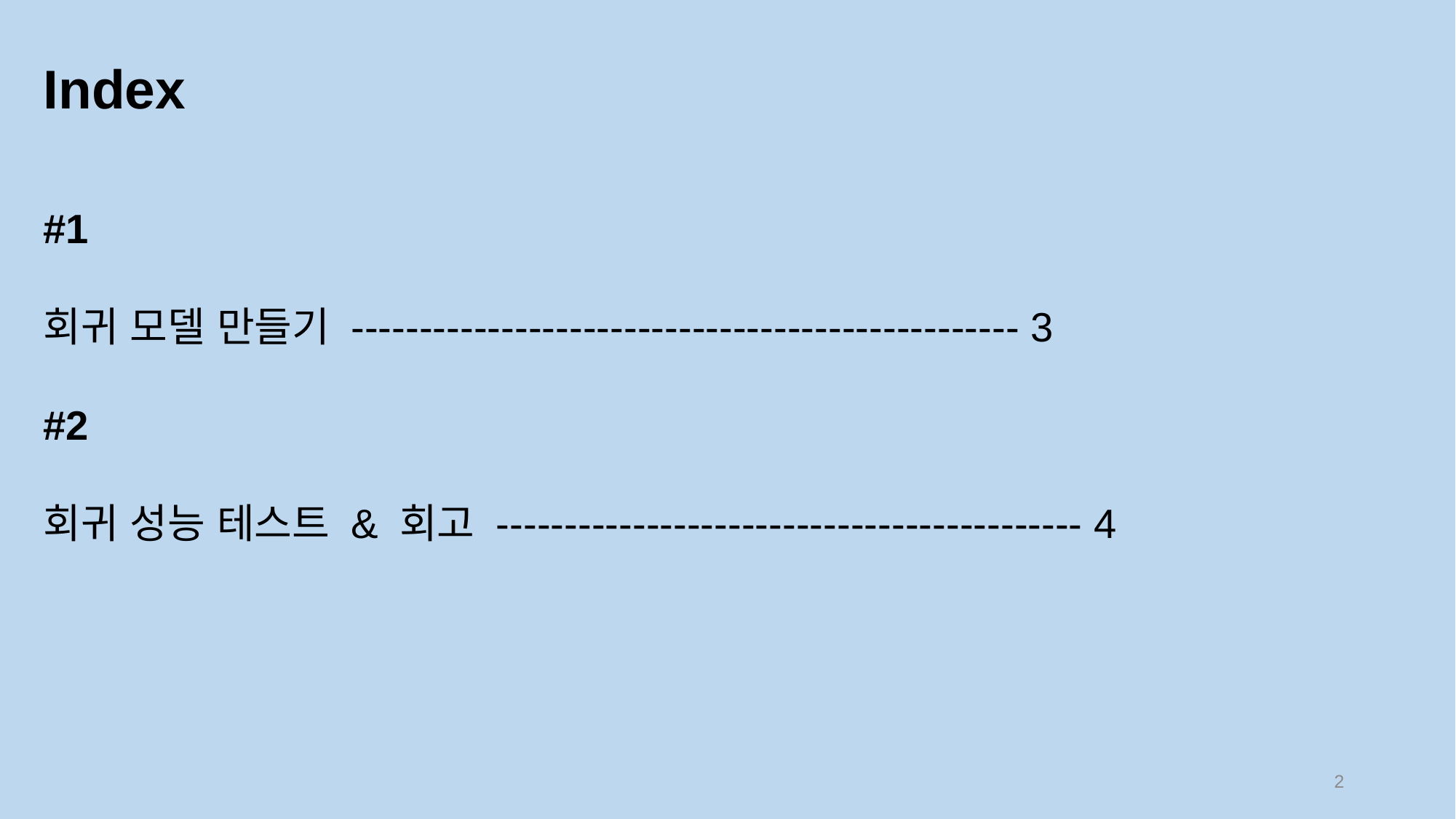

# Index
#1

회귀 모델 만들기 ------------------------------------------------- 3

#2

회귀 성능 테스트 & 회고 ------------------------------------------- 4

2